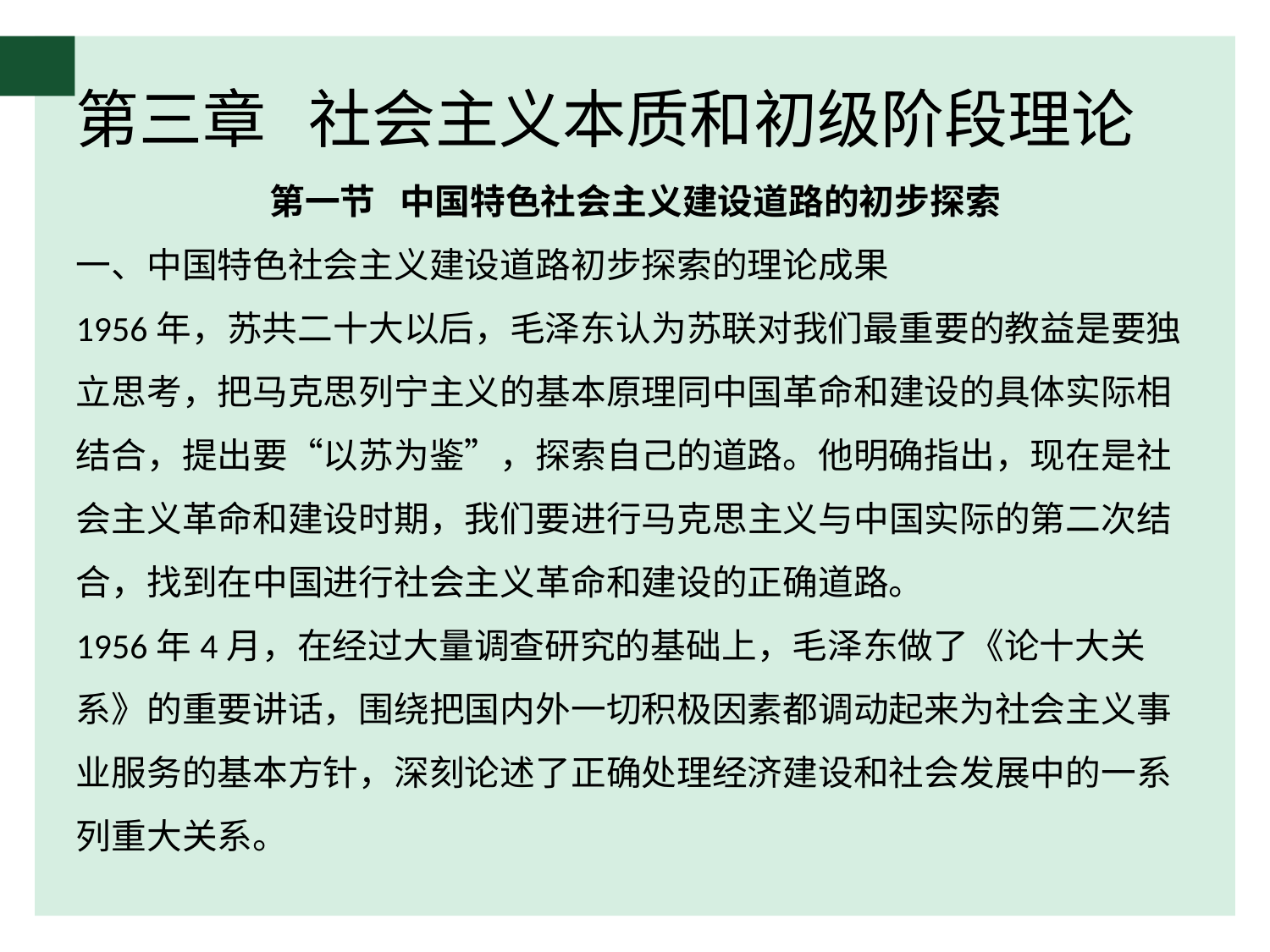

# 第三章   社会主义本质和初级阶段理论
第一节   中国特色社会主义建设道路的初步探索
一、中国特色社会主义建设道路初步探索的理论成果
1956年，苏共二十大以后，毛泽东认为苏联对我们最重要的教益是要独立思考，把马克思列宁主义的基本原理同中国革命和建设的具体实际相结合，提出要“以苏为鉴”，探索自己的道路。他明确指出，现在是社会主义革命和建设时期，我们要进行马克思主义与中国实际的第二次结合，找到在中国进行社会主义革命和建设的正确道路。
1956年4月，在经过大量调查研究的基础上，毛泽东做了《论十大关系》的重要讲话，围绕把国内外一切积极因素都调动起来为社会主义事业服务的基本方针，深刻论述了正确处理经济建设和社会发展中的一系列重大关系。